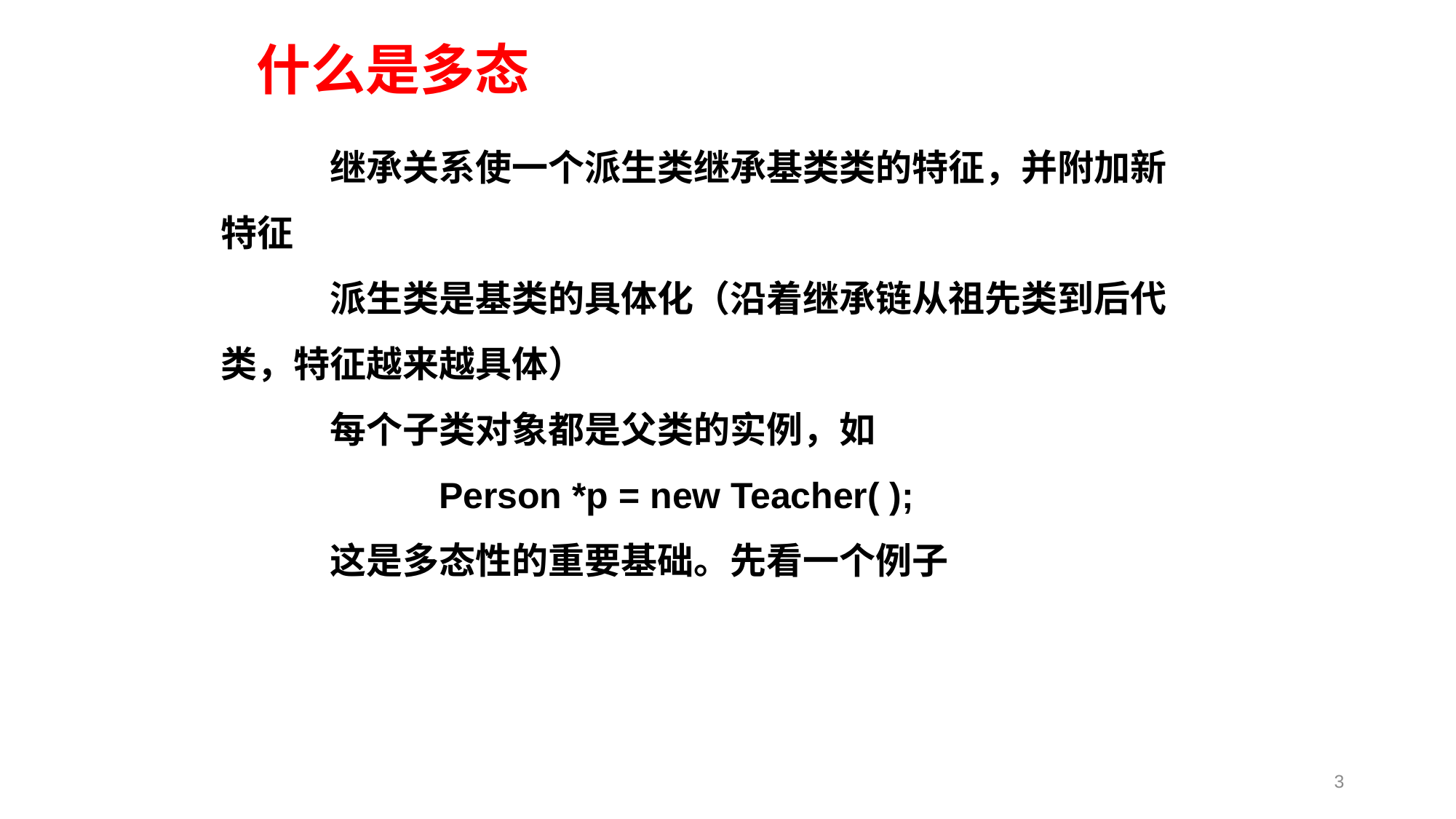

# 什么是多态
	继承关系使一个派生类继承基类类的特征，并附加新特征
	派生类是基类的具体化（沿着继承链从祖先类到后代类，特征越来越具体）
	每个子类对象都是父类的实例，如
		Person *p = new Teacher( );
	这是多态性的重要基础。先看一个例子

3